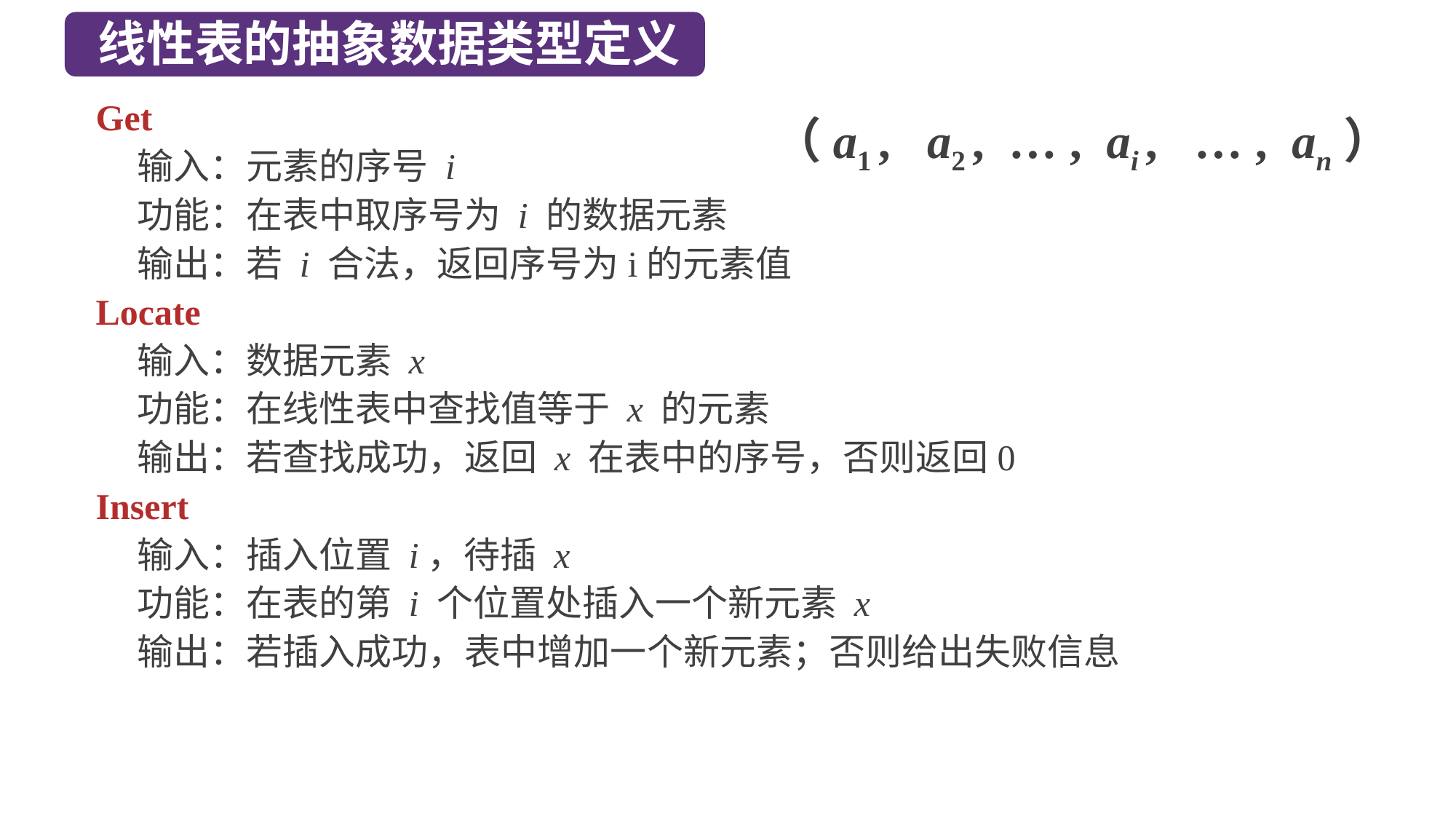

线性表的抽象数据类型定义

Get
    输入：元素的序号 i
    功能：在表中取序号为 i 的数据元素
    输出：若 i 合法，返回序号为i的元素值
Locate
    输入：数据元素 x
    功能：在线性表中查找值等于 x 的元素
    输出：若查找成功，返回 x 在表中的序号，否则返回0
Insert
    输入：插入位置 i，待插 x
    功能：在表的第 i 个位置处插入一个新元素 x
    输出：若插入成功，表中增加一个新元素；否则给出失败信息

（a1 ,   a2 ,  … ,  ai ,   … ,  an）